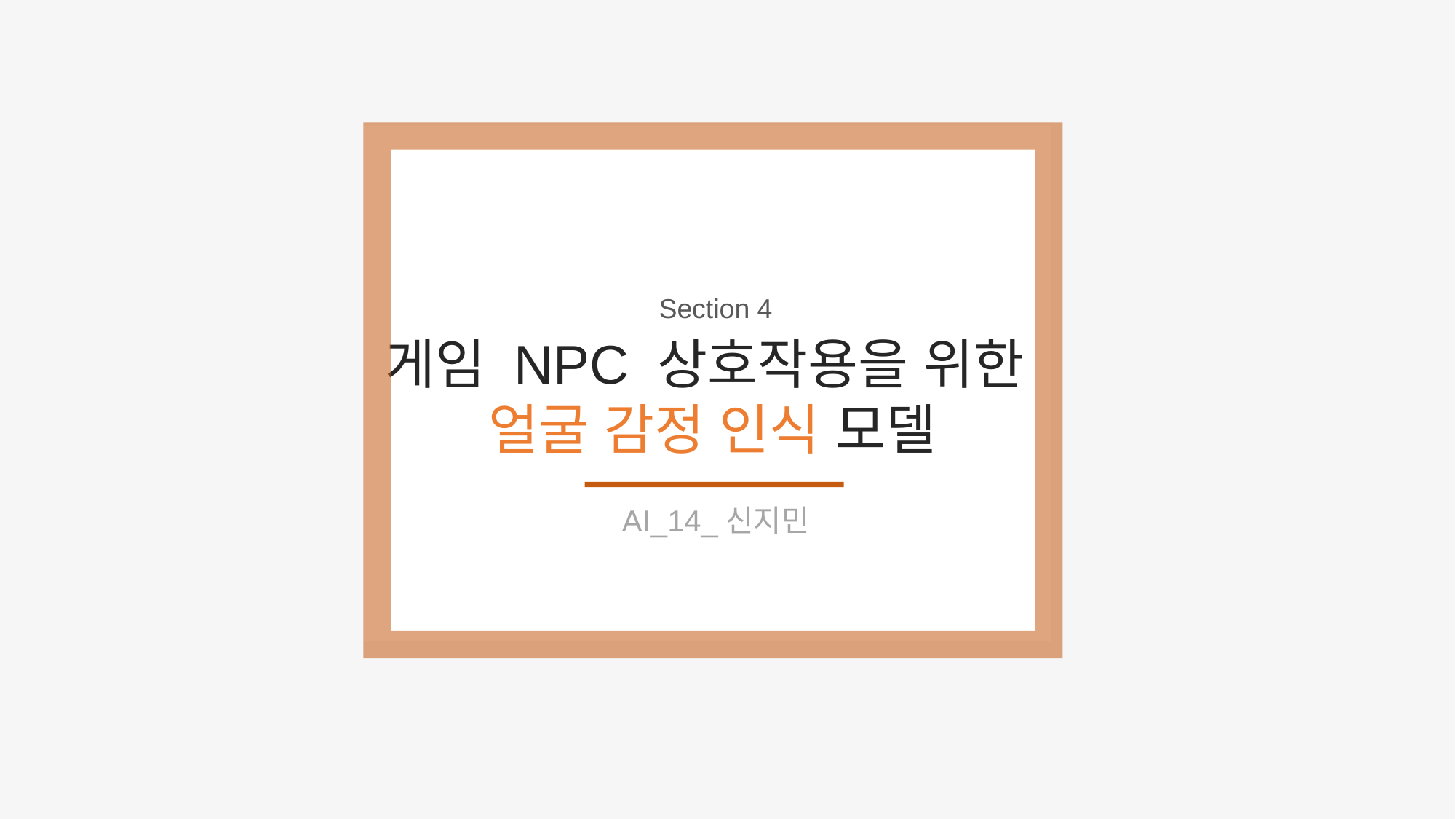

# 게임 NPC 상호작용을 위한 얼굴 감정 인식 모델
Section 4

AI_14_신지민